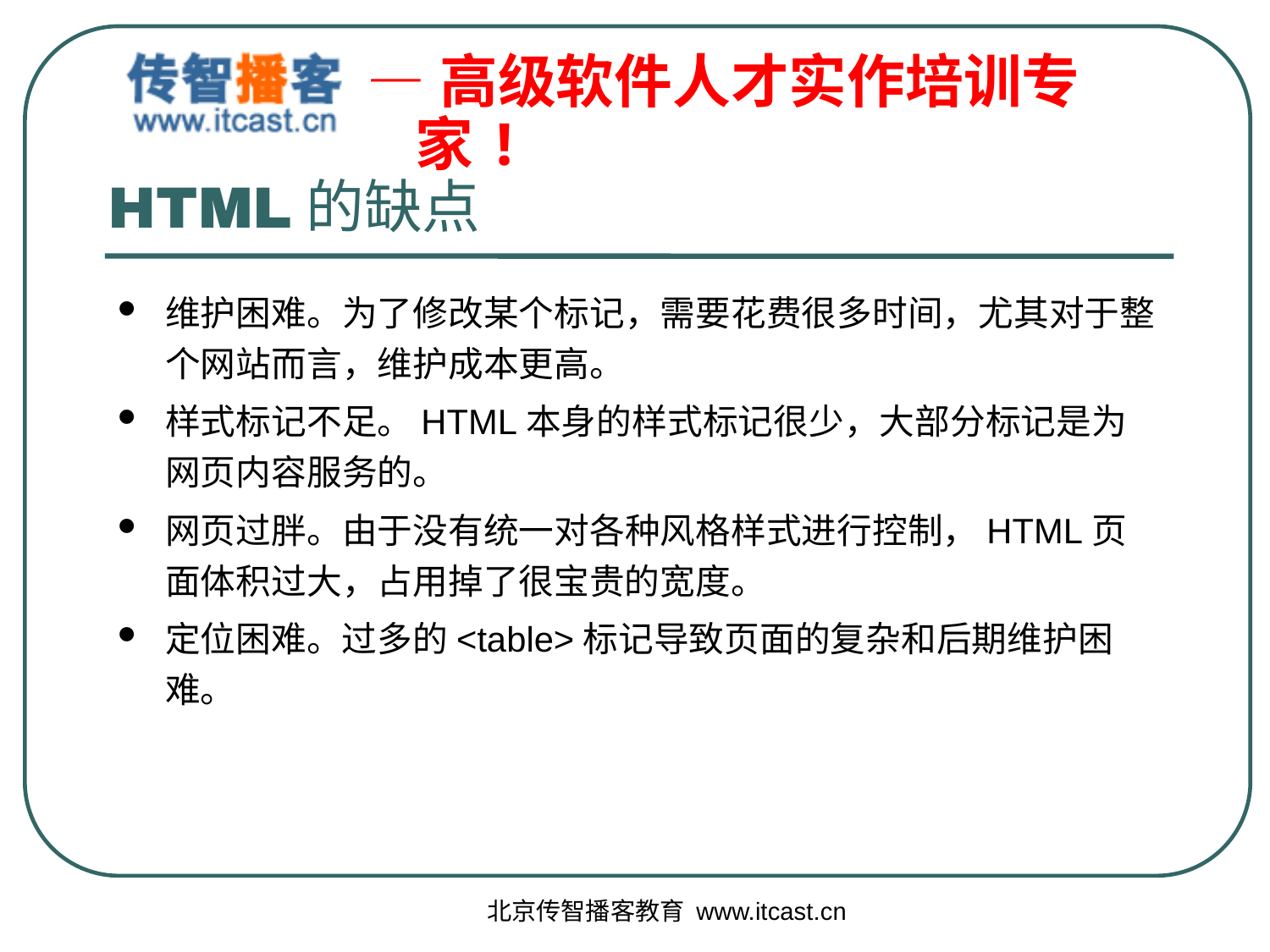

# HTML的缺点
维护困难。为了修改某个标记，需要花费很多时间，尤其对于整个网站而言，维护成本更高。
样式标记不足。HTML本身的样式标记很少，大部分标记是为网页内容服务的。
网页过胖。由于没有统一对各种风格样式进行控制，HTML页面体积过大，占用掉了很宝贵的宽度。
定位困难。过多的<table>标记导致页面的复杂和后期维护困难。